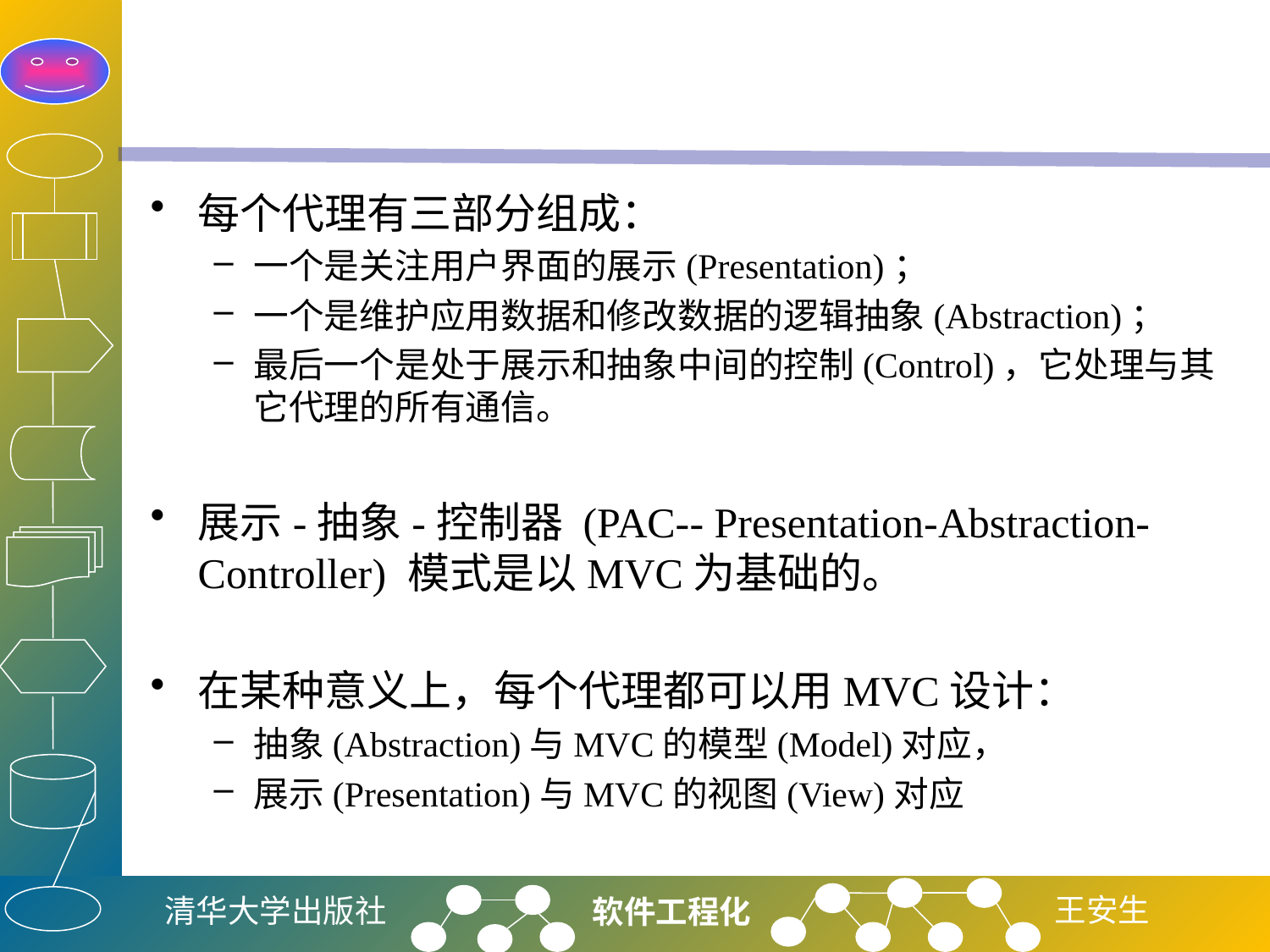

#
每个代理有三部分组成：
一个是关注用户界面的展示(Presentation)；
一个是维护应用数据和修改数据的逻辑抽象(Abstraction)；
最后一个是处于展示和抽象中间的控制(Control)，它处理与其它代理的所有通信。

展示-抽象-控制器 (PAC-- Presentation-Abstraction-Controller) 模式是以MVC为基础的。

在某种意义上，每个代理都可以用MVC设计：
抽象(Abstraction)与MVC的模型(Model)对应，
展示(Presentation)与MVC的视图(View)对应